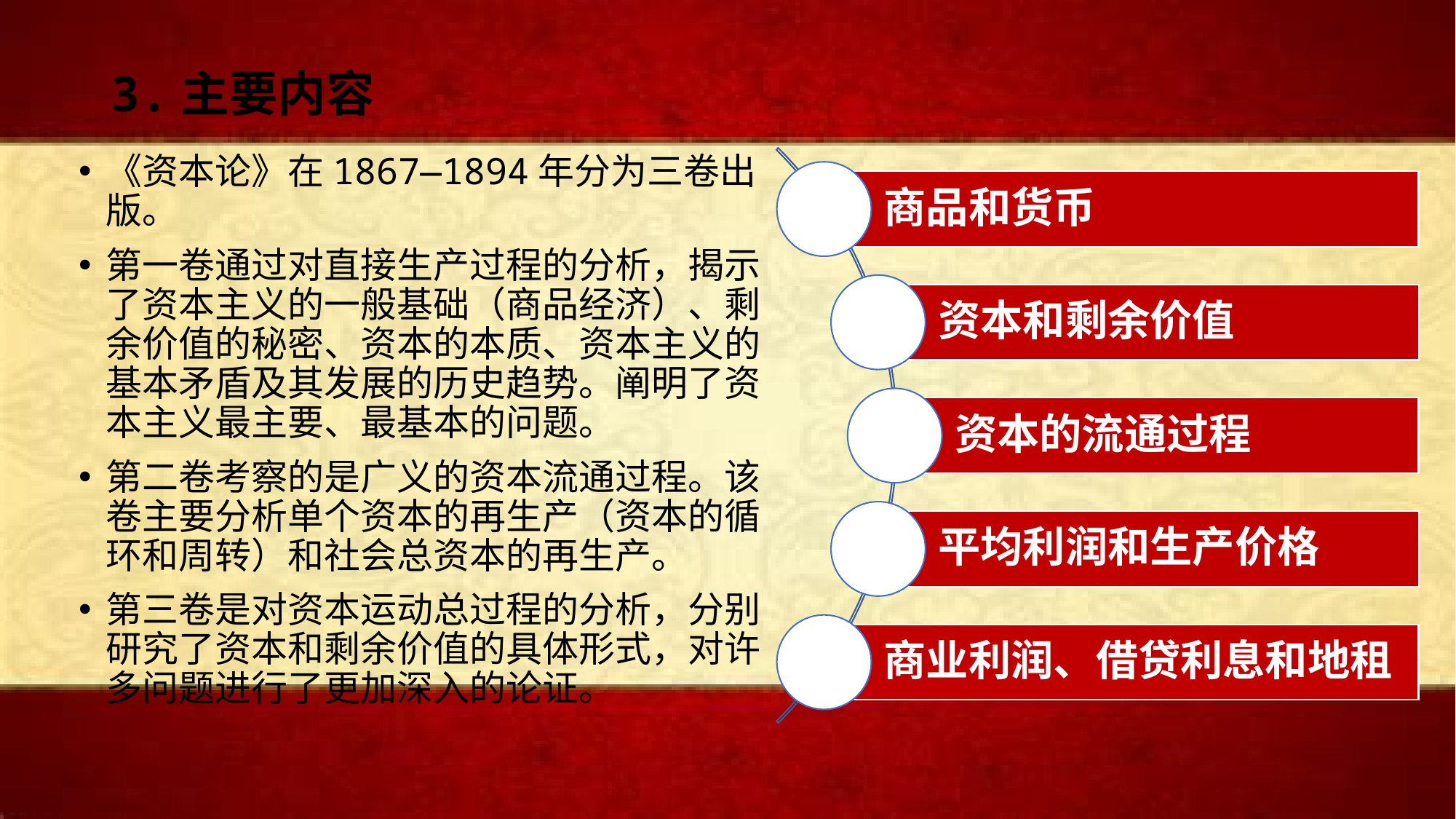

# 3.主要内容
商品和货币
资本和剩余价值
资本的流通过程
平均利润和生产价格
商业利润、借贷利息和地租
《资本论》在1867—1894年分为三卷出版。
第一卷通过对直接生产过程的分析，揭示了资本主义的一般基础（商品经济）、剩余价值的秘密、资本的本质、资本主义的基本矛盾及其发展的历史趋势。阐明了资本主义最主要、最基本的问题。
第二卷考察的是广义的资本流通过程。该卷主要分析单个资本的再生产（资本的循环和周转）和社会总资本的再生产。
第三卷是对资本运动总过程的分析，分别研究了资本和剩余价值的具体形式，对许多问题进行了更加深入的论证。